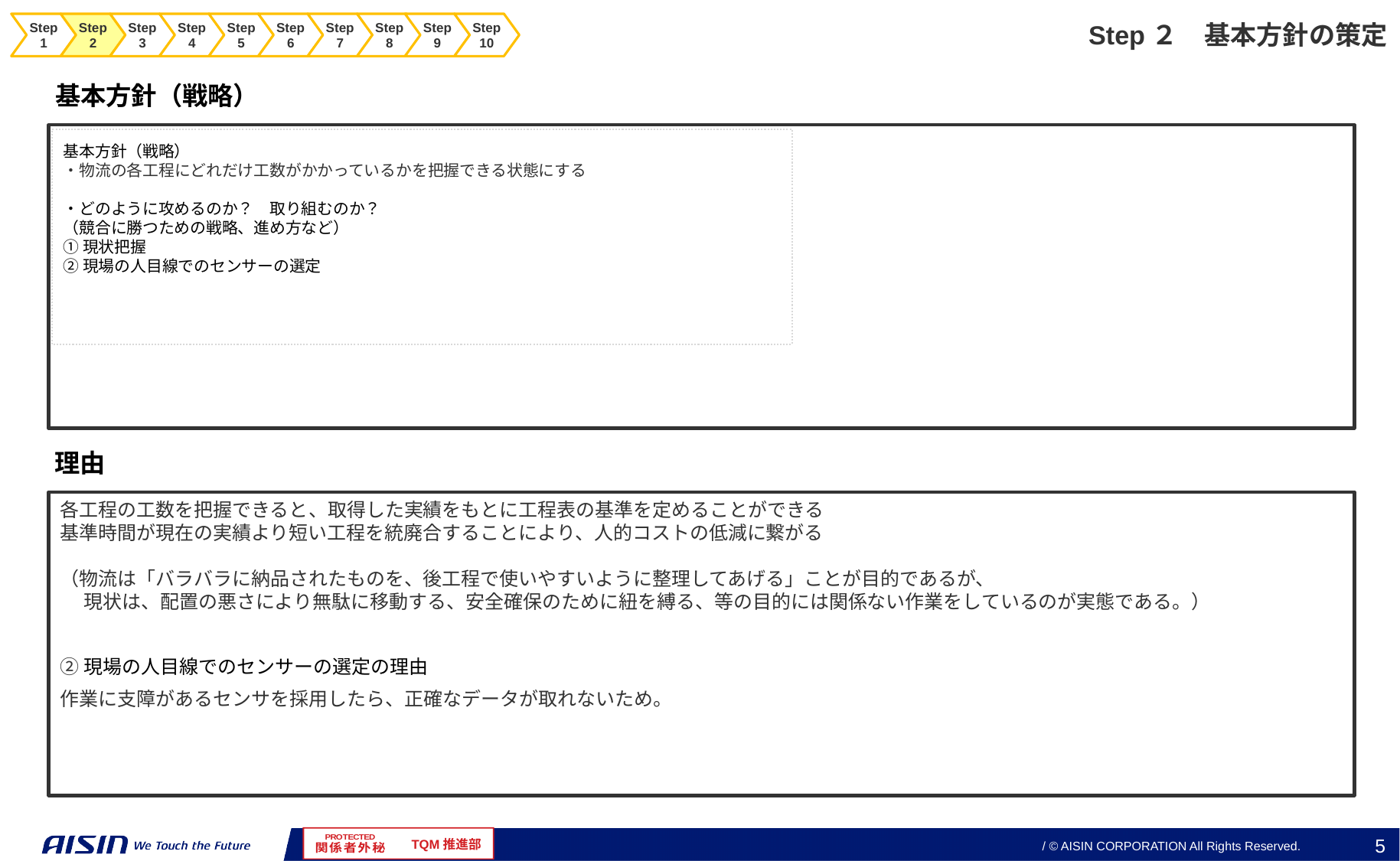

Step２　基本方針の策定
Step1
Step2
Step3
Step4
Step5
Step6
Step7
Step8
Step9
Step10
基本方針（戦略）

基本方針（戦略）
・物流の各工程にどれだけ工数がかかっているかを把握できる状態にする
・どのように攻めるのか？　取り組むのか？
（競合に勝つための戦略、進め方など）
①現状把握
②現場の人目線でのセンサーの選定

理由
各工程の工数を把握できると、取得した実績をもとに工程表の基準を定めることができる
基準時間が現在の実績より短い工程を統廃合することにより、人的コストの低減に繋がる

（物流は「バラバラに納品されたものを、後工程で使いやすいように整理してあげる」ことが目的であるが、
　 現状は、配置の悪さにより無駄に移動する、安全確保のために紐を縛る、等の目的には関係ない作業をしているのが実態である。）

②現場の人目線でのセンサーの選定の理由
作業に支障があるセンサを採用したら、正確なデータが取れないため。